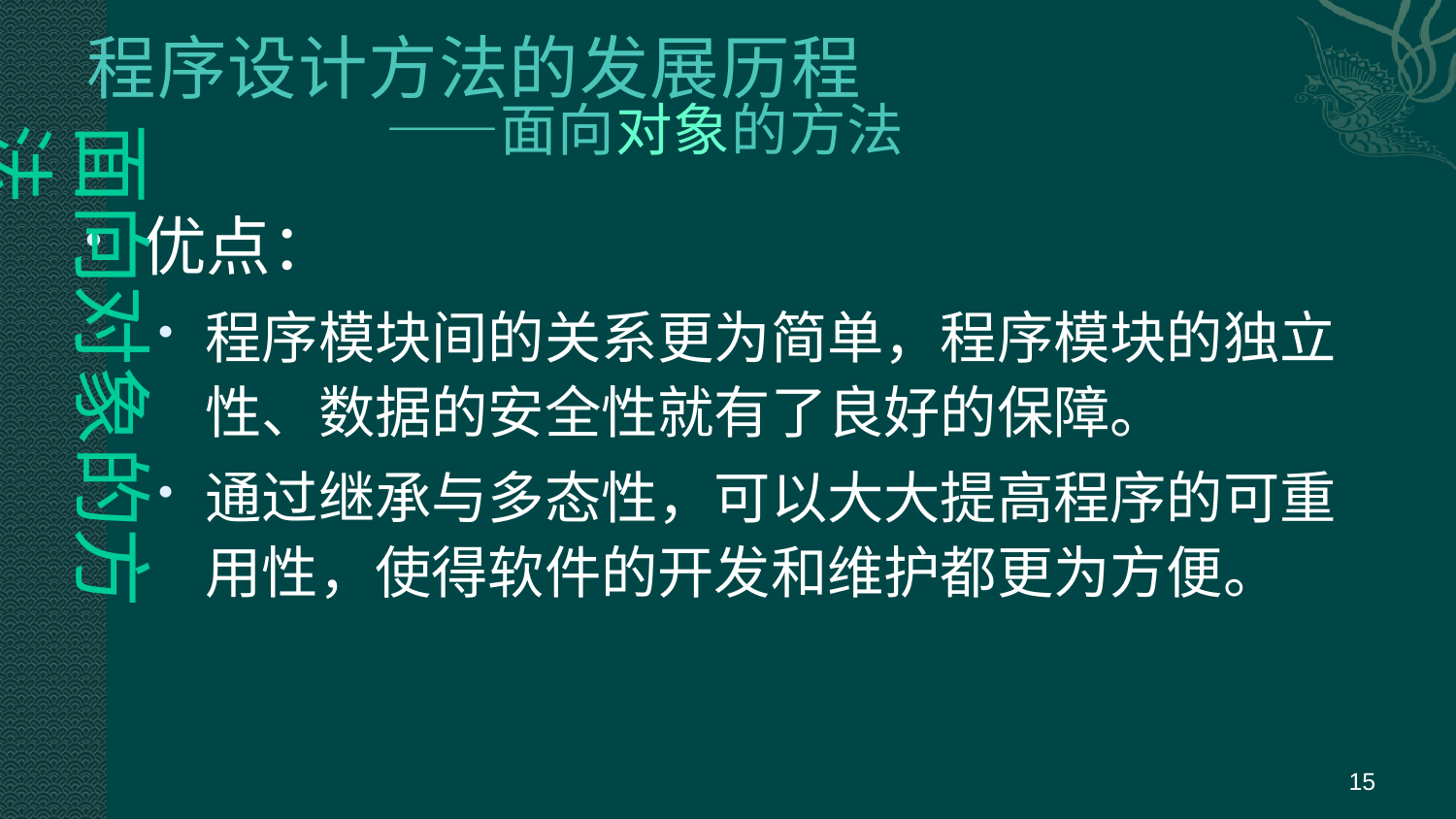

# 程序设计方法的发展历程 ——面向对象的方法
面向对象的方法
优点：
程序模块间的关系更为简单，程序模块的独立性、数据的安全性就有了良好的保障。
通过继承与多态性，可以大大提高程序的可重用性，使得软件的开发和维护都更为方便。
15